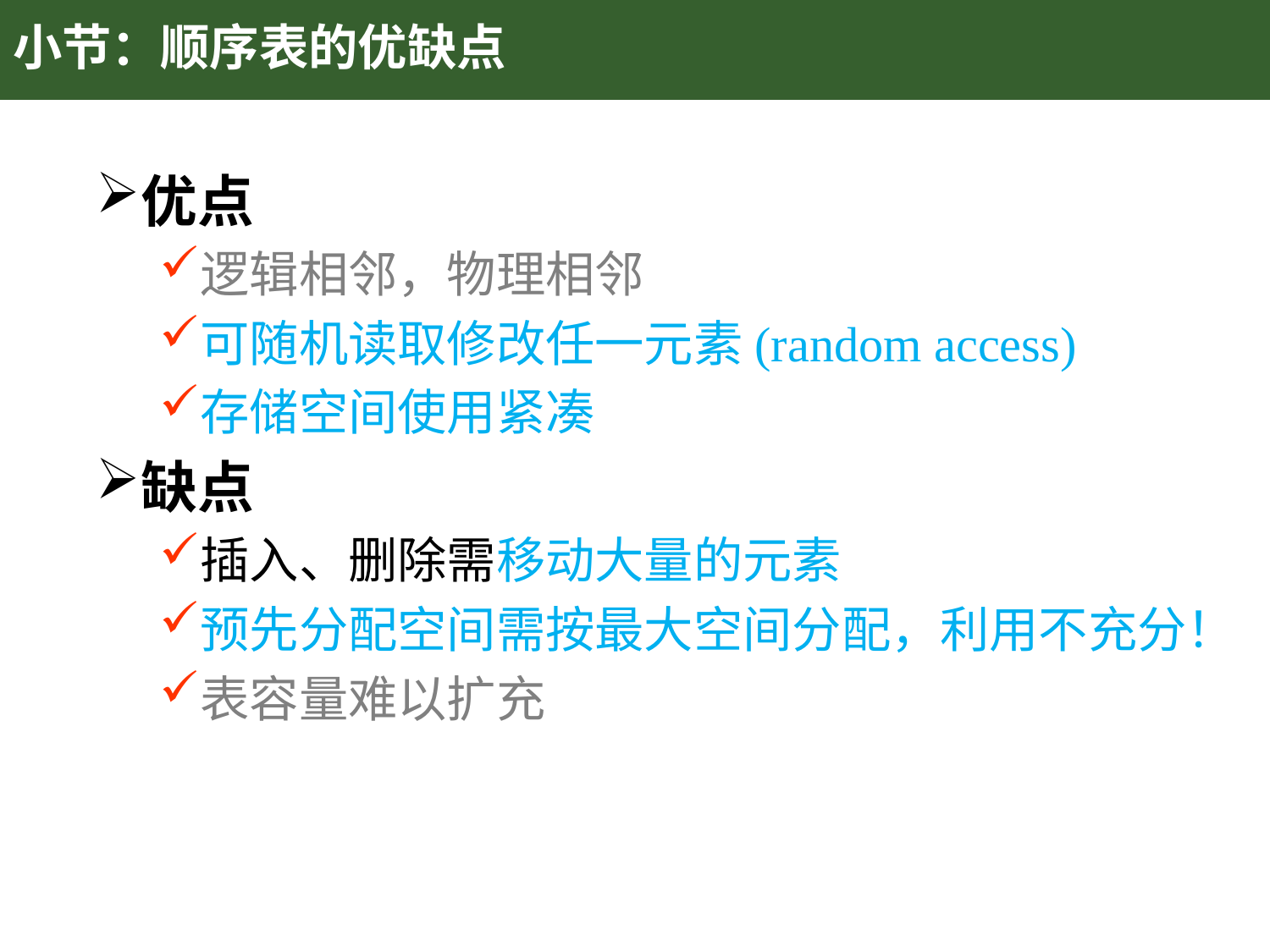

# 小节：顺序表的优缺点
优点
逻辑相邻，物理相邻
可随机读取修改任一元素(random access)
存储空间使用紧凑
缺点
插入、删除需移动大量的元素
预先分配空间需按最大空间分配，利用不充分！
表容量难以扩充